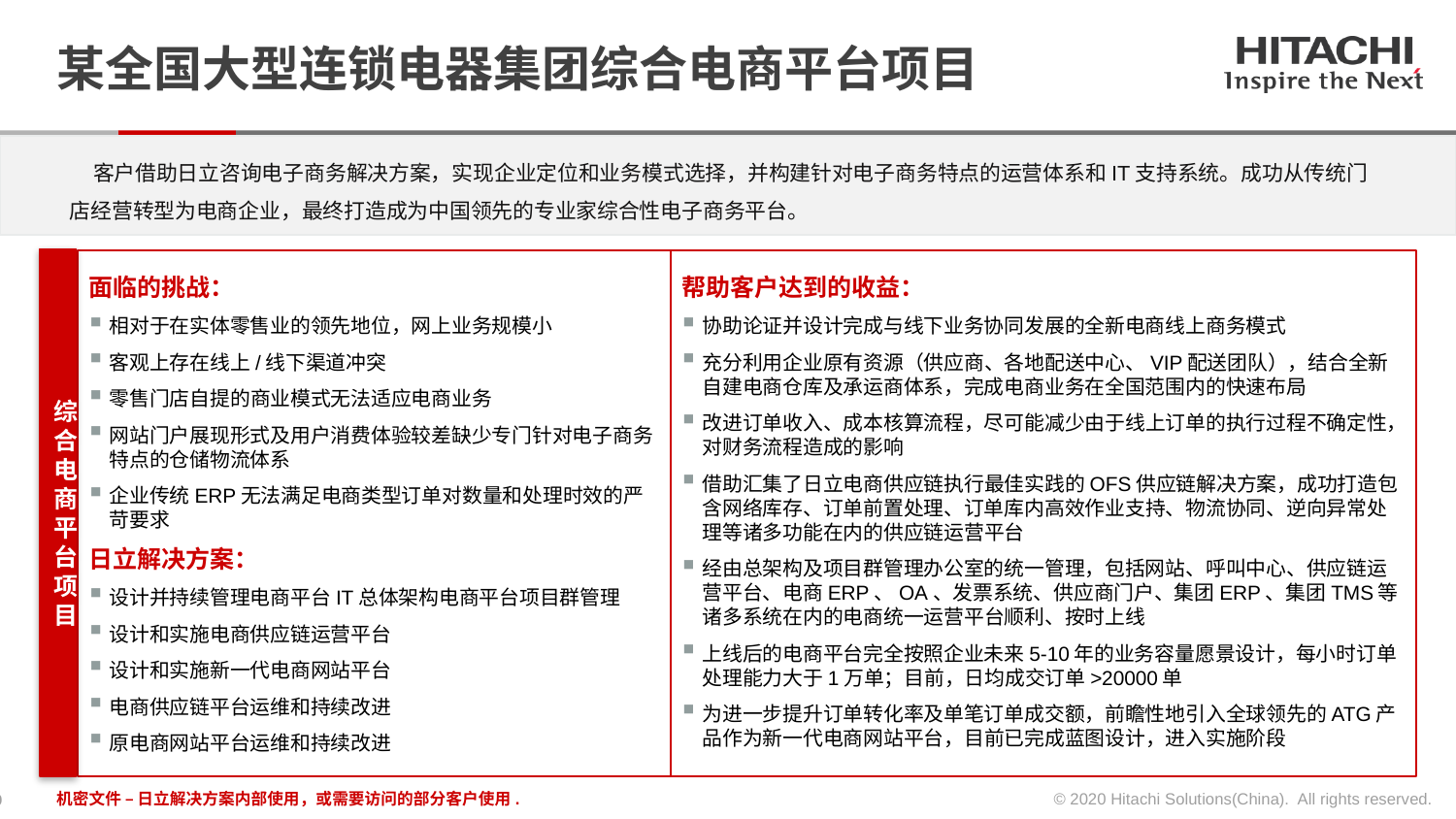

# 某全国大型连锁电器集团综合电商平台项目

    客户借助日立咨询电子商务解决方案，实现企业定位和业务模式选择，并构建针对电子商务特点的运营体系和IT支持系统。成功从传统门店经营转型为电商企业，最终打造成为中国领先的专业家综合性电子商务平台。
综合电商平台项目
面临的挑战：
相对于在实体零售业的领先地位，网上业务规模小
客观上存在线上/线下渠道冲突
零售门店自提的商业模式无法适应电商业务
网站门户展现形式及用户消费体验较差缺少专门针对电子商务特点的仓储物流体系
企业传统ERP无法满足电商类型订单对数量和处理时效的严苛要求
日立解决方案：
设计并持续管理电商平台IT总体架构电商平台项目群管理
设计和实施电商供应链运营平台
设计和实施新一代电商网站平台
电商供应链平台运维和持续改进
原电商网站平台运维和持续改进
帮助客户达到的收益：
协助论证并设计完成与线下业务协同发展的全新电商线上商务模式
充分利用企业原有资源（供应商、各地配送中心、VIP配送团队），结合全新自建电商仓库及承运商体系，完成电商业务在全国范围内的快速布局
改进订单收入、成本核算流程，尽可能减少由于线上订单的执行过程不确定性，对财务流程造成的影响
借助汇集了日立电商供应链执行最佳实践的OFS供应链解决方案，成功打造包含网络库存、订单前置处理、订单库内高效作业支持、物流协同、逆向异常处理等诸多功能在内的供应链运营平台
经由总架构及项目群管理办公室的统一管理，包括网站、呼叫中心、供应链运营平台、电商ERP、OA、发票系统、供应商门户、集团ERP、集团TMS等诸多系统在内的电商统一运营平台顺利、按时上线
上线后的电商平台完全按照企业未来5-10年的业务容量愿景设计，每小时订单处理能力大于1万单；目前，日均成交订单>20000单
为进一步提升订单转化率及单笔订单成交额，前瞻性地引入全球领先的ATG产品作为新一代电商网站平台，目前已完成蓝图设计，进入实施阶段